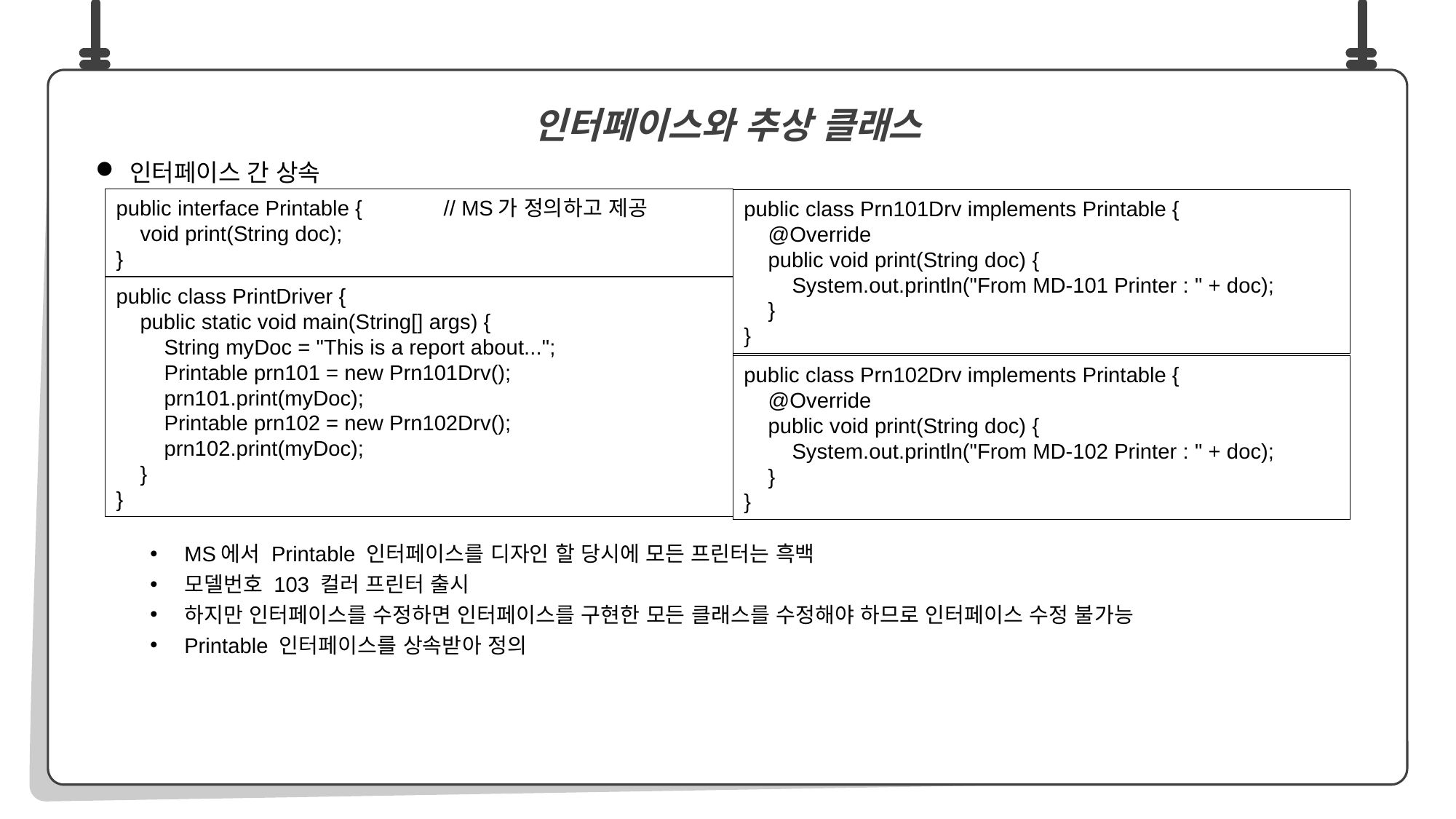

인터페이스 간 상속

MS에서 Printable 인터페이스를 디자인 할 당시에 모든 프린터는 흑백
모델번호 103 컬러 프린터 출시
하지만 인터페이스를 수정하면 인터페이스를 구현한 모든 클래스를 수정해야 하므로 인터페이스 수정 불가능
Printable 인터페이스를 상속받아 정의

인터페이스와 추상 클래스

public interface Printable {	// MS가 정의하고 제공
    void print(String doc);
}
public class Prn101Drv implements Printable {
    @Override
    public void print(String doc) {
        System.out.println("From MD-101 Printer : " + doc);
    }
}
public class PrintDriver {
    public static void main(String[] args) {
        String myDoc = "This is a report about...";
        Printable prn101 = new Prn101Drv();
        prn101.print(myDoc);
        Printable prn102 = new Prn102Drv();
        prn102.print(myDoc);
    }
}
public class Prn102Drv implements Printable {
    @Override
    public void print(String doc) {
        System.out.println("From MD-102 Printer : " + doc);
    }
}